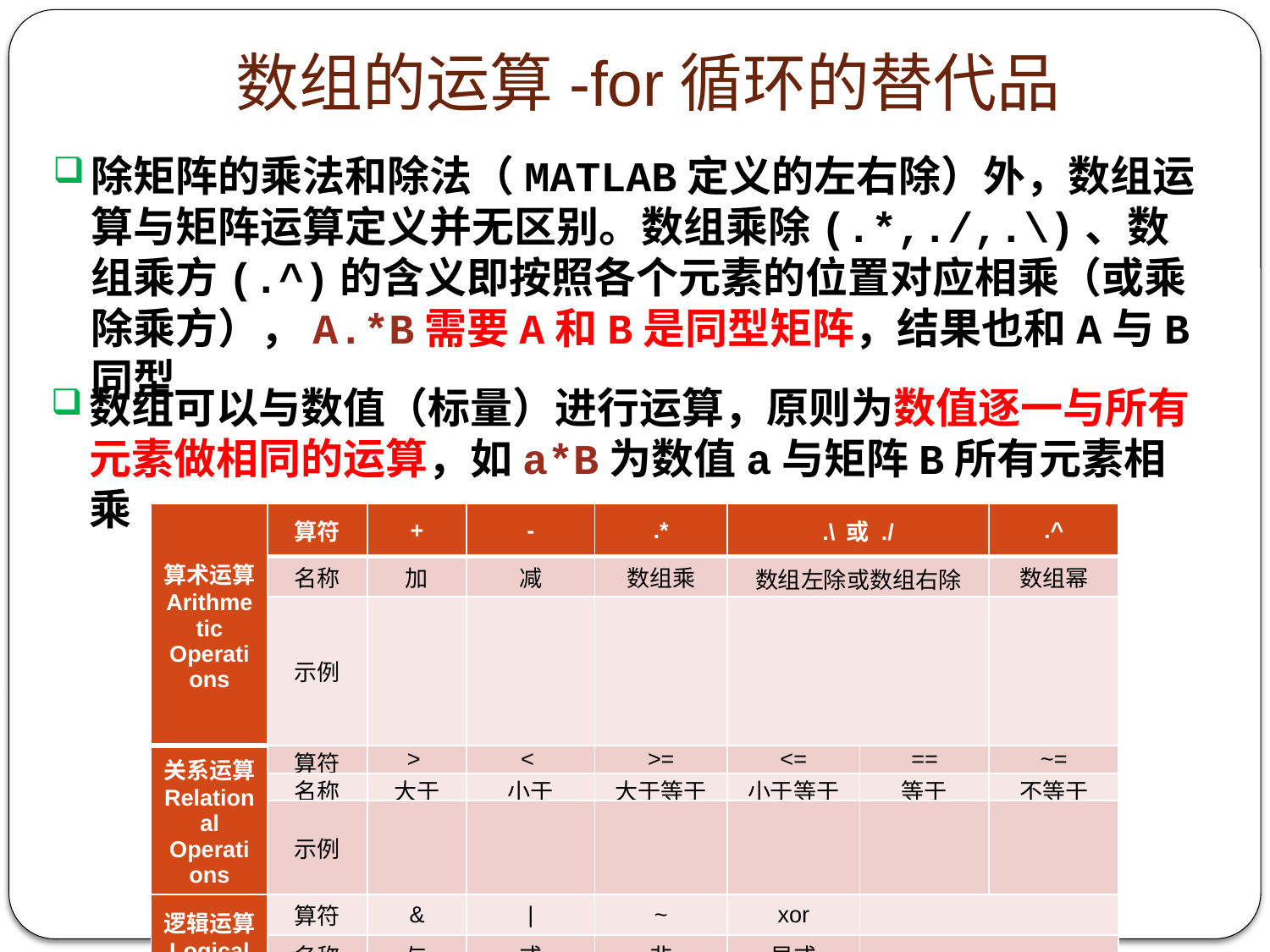

# 数组的运算-for循环的替代品
除矩阵的乘法和除法（MATLAB定义的左右除）外，数组运算与矩阵运算定义并无区别。数组乘除(.*,./,.\)、数组乘方(.^)的含义即按照各个元素的位置对应相乘（或乘除乘方），A.*B需要A和B是同型矩阵，结果也和A与B同型
数组可以与数值（标量）进行运算，原则为数值逐一与所有元素做相同的运算，如a*B为数值a与矩阵B所有元素相乘
| 算术运算 Arithmetic Operations | 算符 | + | - | .\* | .\ 或 ./ |  | .^ |
| --- | --- | --- | --- | --- | --- | --- | --- |
|  | 名称 | 加 | 减 | 数组乘 | 数组左除或数组右除 |  | 数组幂 |
|  | 示例 |  |  |  |  |  |  |
| 关系运算 Relational Operations | 算符 | > | < | >= | <= | == | ~= |
|  | 名称 | 大于 | 小于 | 大于等于 | 小于等于 | 等于 | 不等于 |
|  | 示例 |  |  |  |  |  |  |
| 逻辑运算 Logical Operations | 算符 | & | | | ~ | xor |  |  |
|  | 名称 | 与 | 或 | 非 | 异或 |  |  |
|  | 示例 |  |  |  |  |  |  |